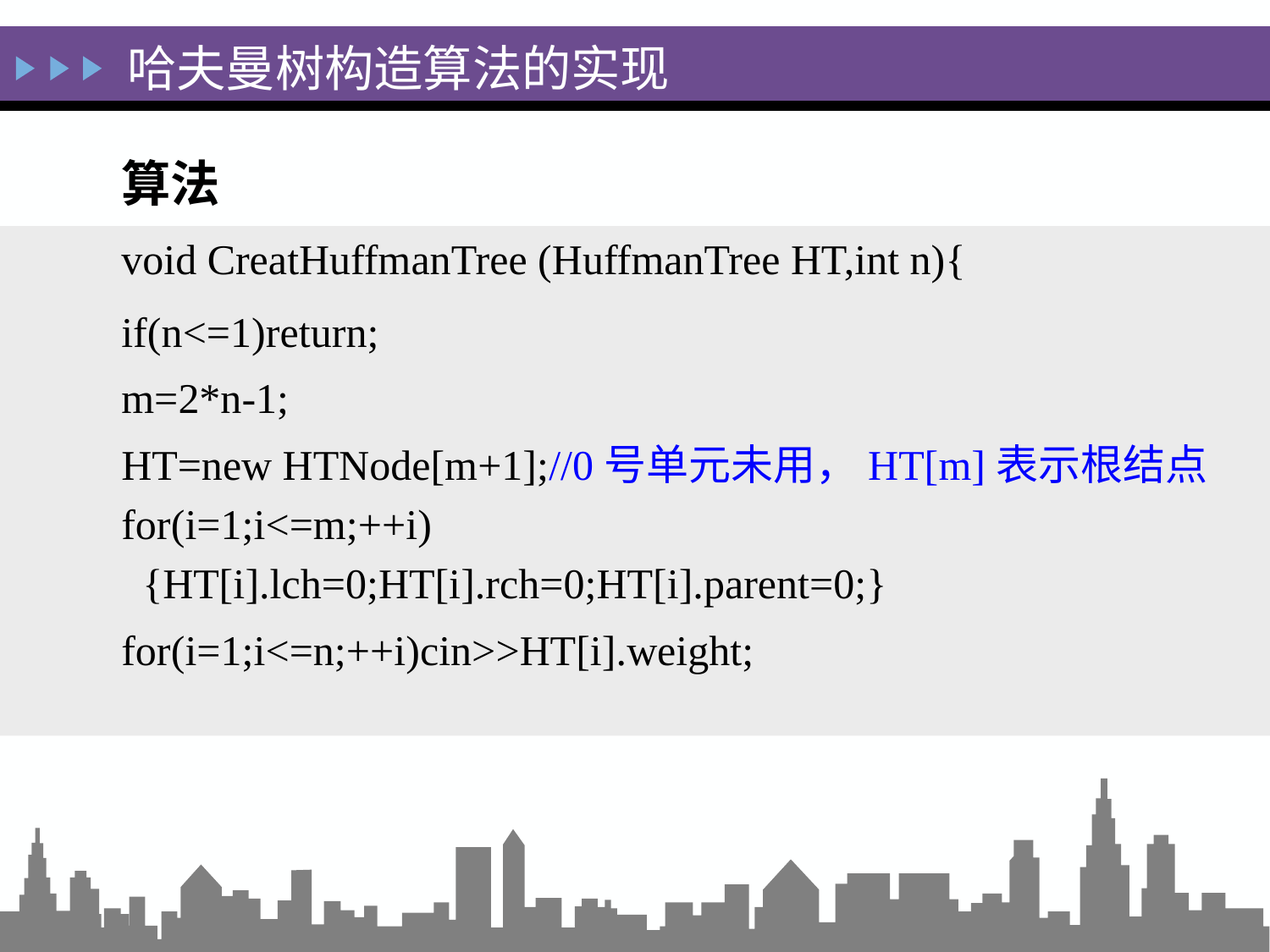

哈夫曼树构造算法的实现
算法
void CreatHuffmanTree (HuffmanTree HT,int n){
if(n<=1)return;
m=2*n-1;
HT=new HTNode[m+1];//0号单元未用，HT[m]表示根结点
for(i=1;i<=m;++i)
  {HT[i].lch=0;HT[i].rch=0;HT[i].parent=0;}
for(i=1;i<=n;++i)cin>>HT[i].weight;